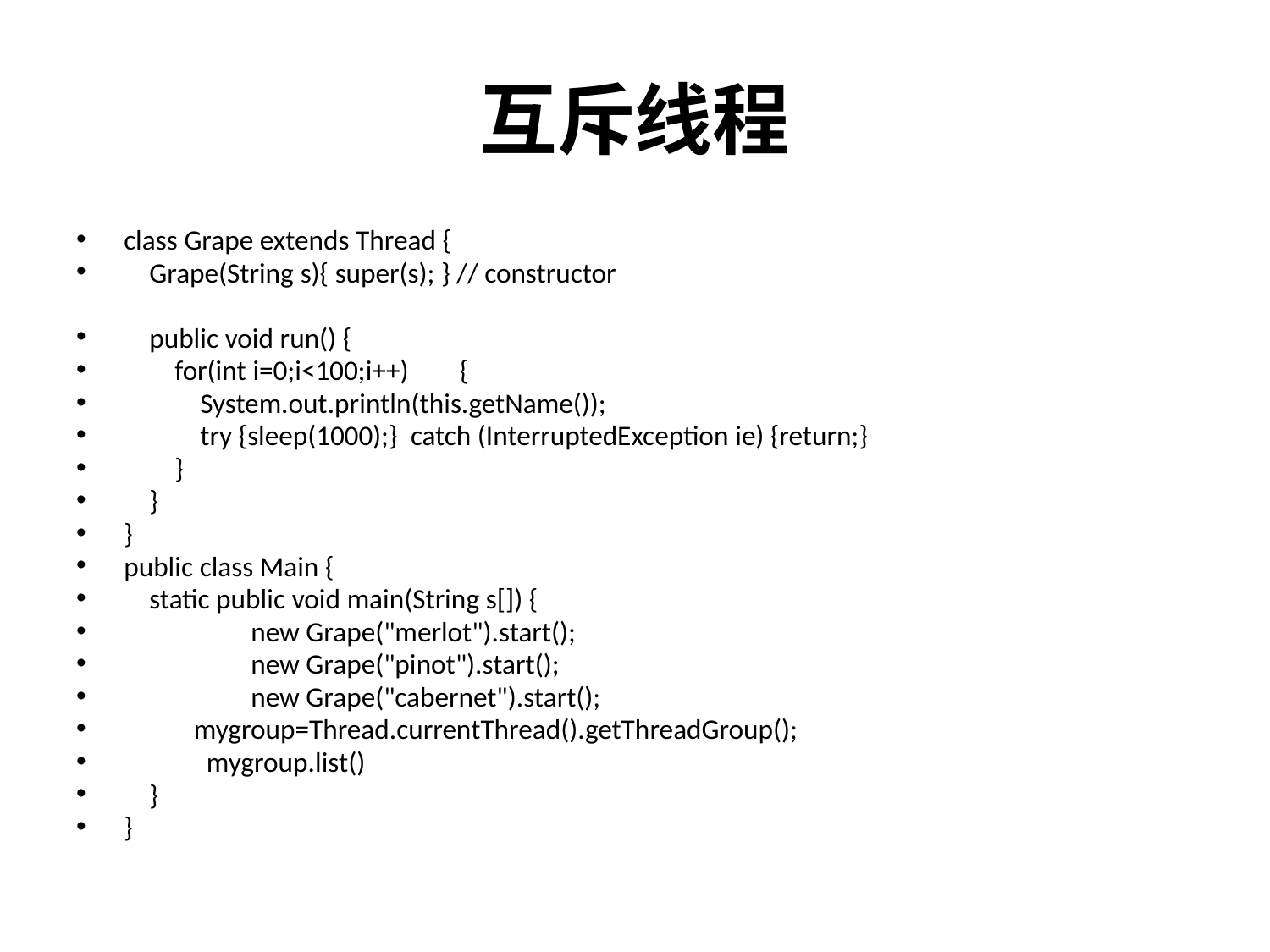

# 互斥线程
class Grape extends Thread {
    Grape(String s){ super(s); } // constructor

    public void run() {
        for(int i=0;i<100;i++)        {
            System.out.println(this.getName());
            try {sleep(1000);}  catch (InterruptedException ie) {return;}
        }
    }
}
public class Main {
    static public void main(String s[]) {
	new Grape("merlot").start();
	new Grape("pinot").start();
	new Grape("cabernet").start();
           mygroup=Thread.currentThread().getThreadGroup();
             mygroup.list()
    }
}